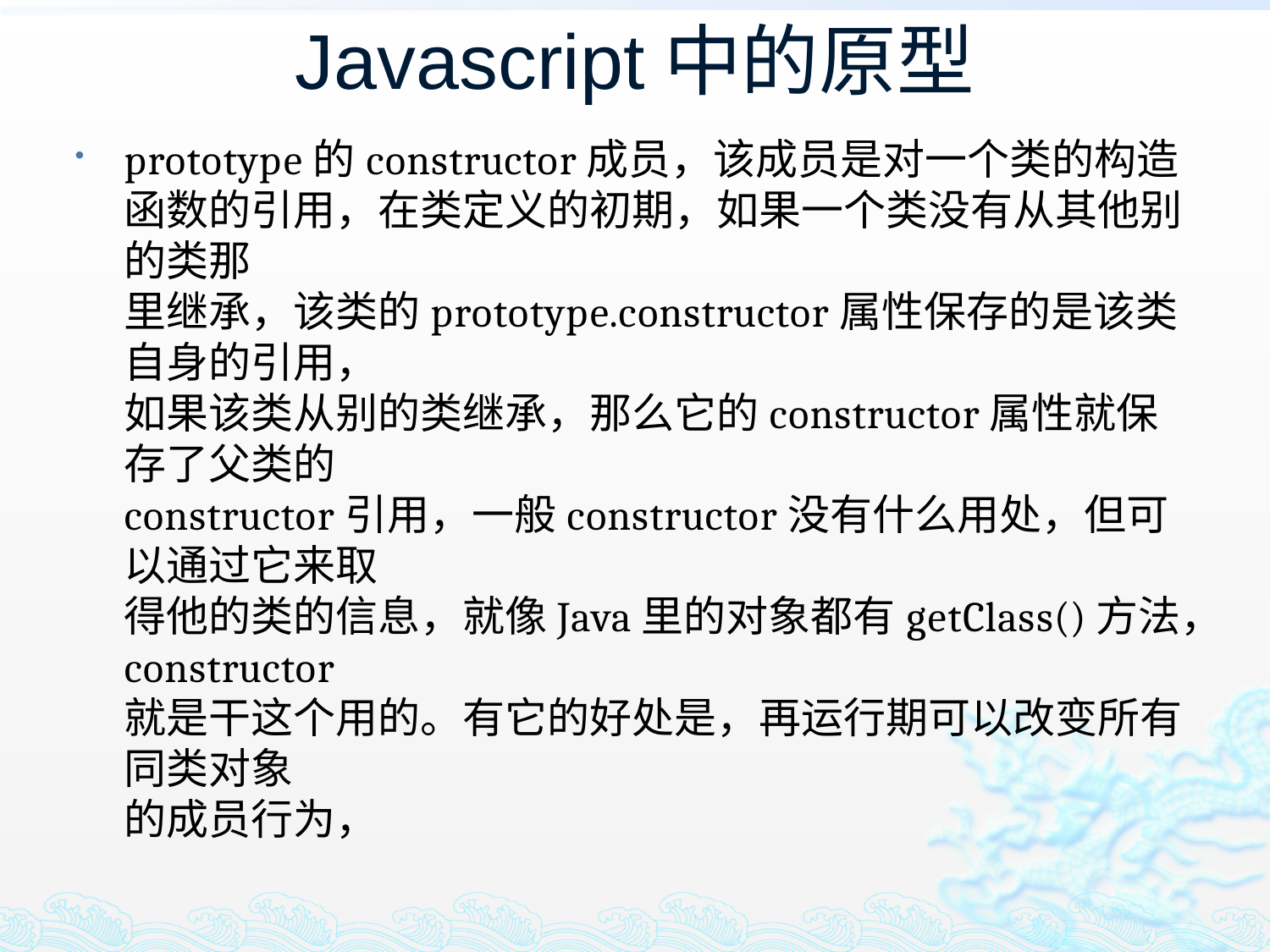

# Javascript中的原型
prototype的constructor成员，该成员是对一个类的构造
函数的引用，在类定义的初期，如果一个类没有从其他别的类那
里继承，该类的prototype.constructor属性保存的是该类自身的引用，
如果该类从别的类继承，那么它的constructor属性就保存了父类的
constructor引用，一般constructor没有什么用处，但可以通过它来取
得他的类的信息，就像Java里的对象都有getClass()方法，constructor
就是干这个用的。有它的好处是，再运行期可以改变所有同类对象
的成员行为，